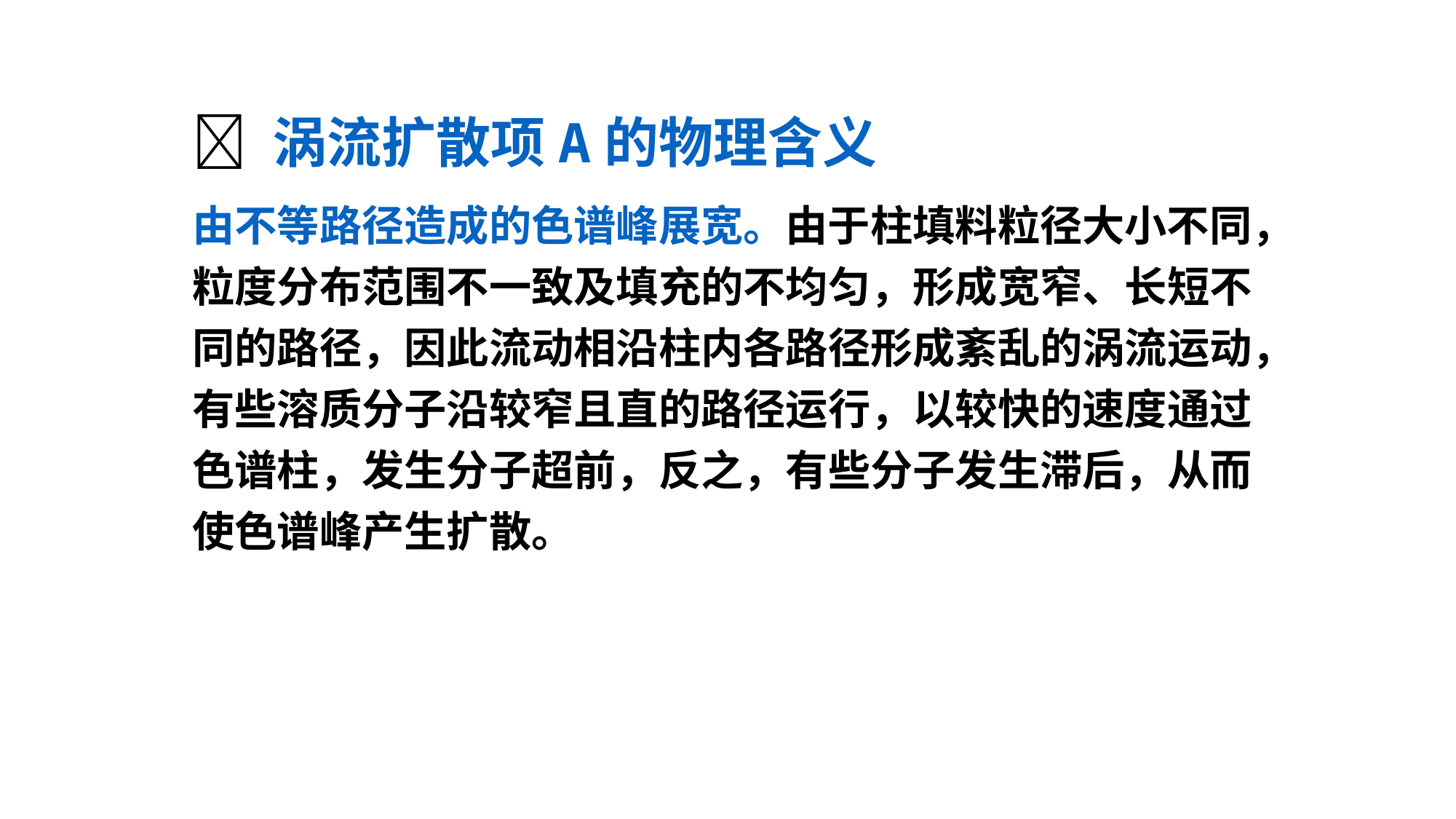

∗ 涡流扩散项A的物理含义
由不等路径造成的色谱峰展宽。由于柱填料粒径大小不同，粒度分布范围不一致及填充的不均匀，形成宽窄、长短不同的路径，因此流动相沿柱内各路径形成紊乱的涡流运动，有些溶质分子沿较窄且直的路径运行，以较快的速度通过色谱柱，发生分子超前，反之，有些分子发生滞后，从而使色谱峰产生扩散。